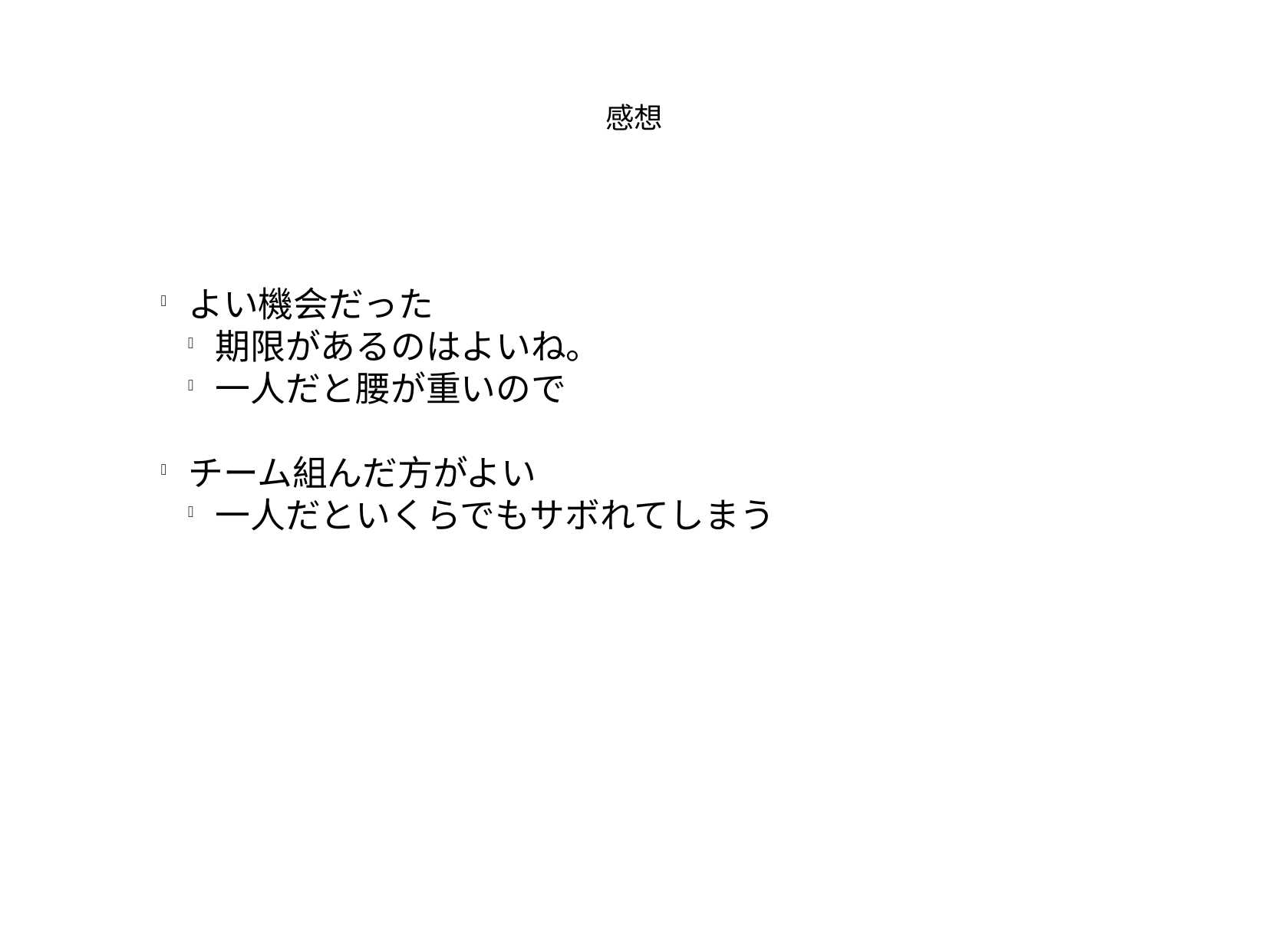

感想
よい機会だった
期限があるのはよいね。
一人だと腰が重いので

チーム組んだ方がよい
一人だといくらでもサボれてしまう